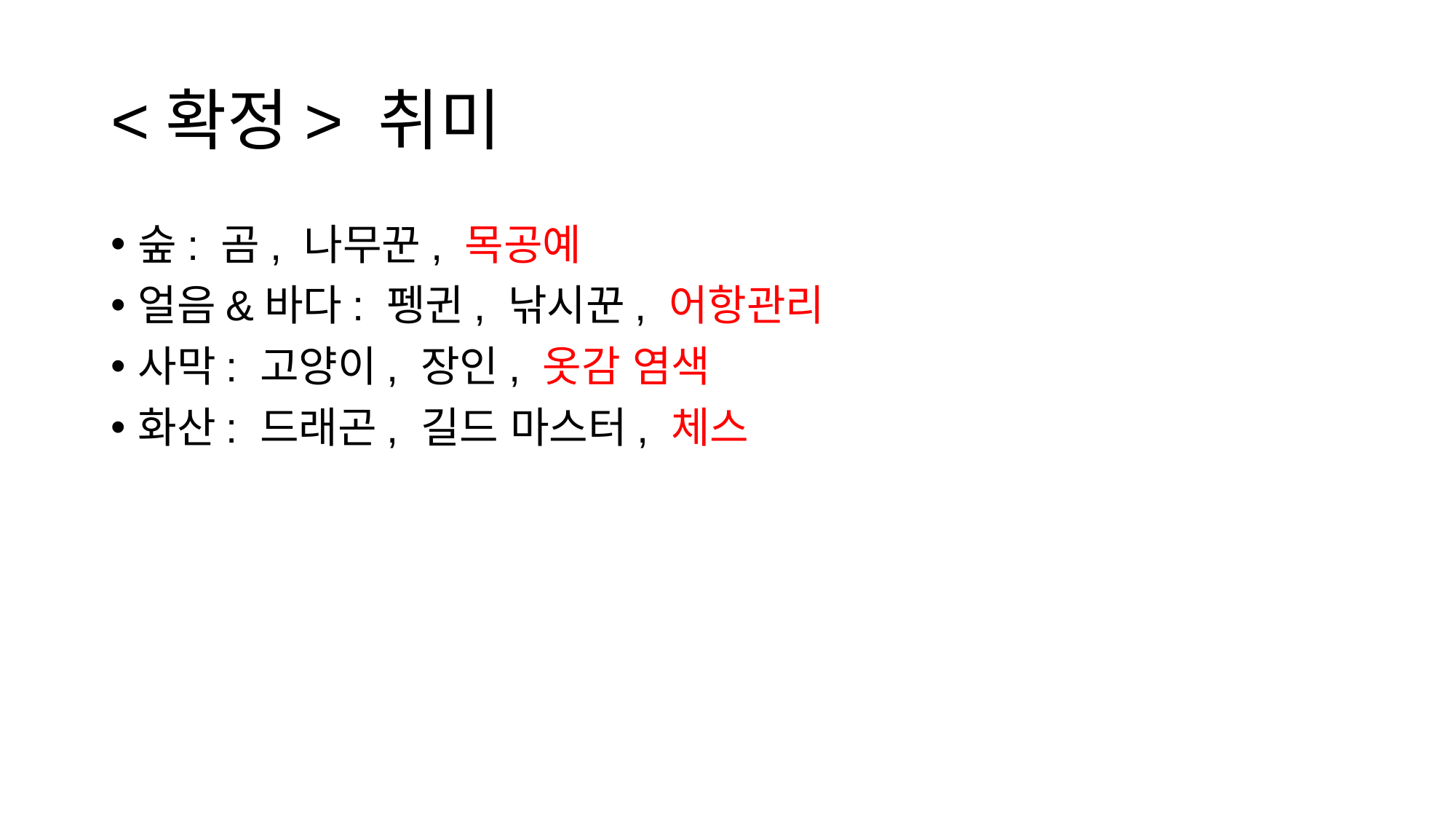

# <확정> 취미
숲: 곰, 나무꾼, 목공예
얼음&바다: 펭귄, 낚시꾼, 어항관리
사막: 고양이, 장인, 옷감 염색
화산: 드래곤, 길드 마스터, 체스